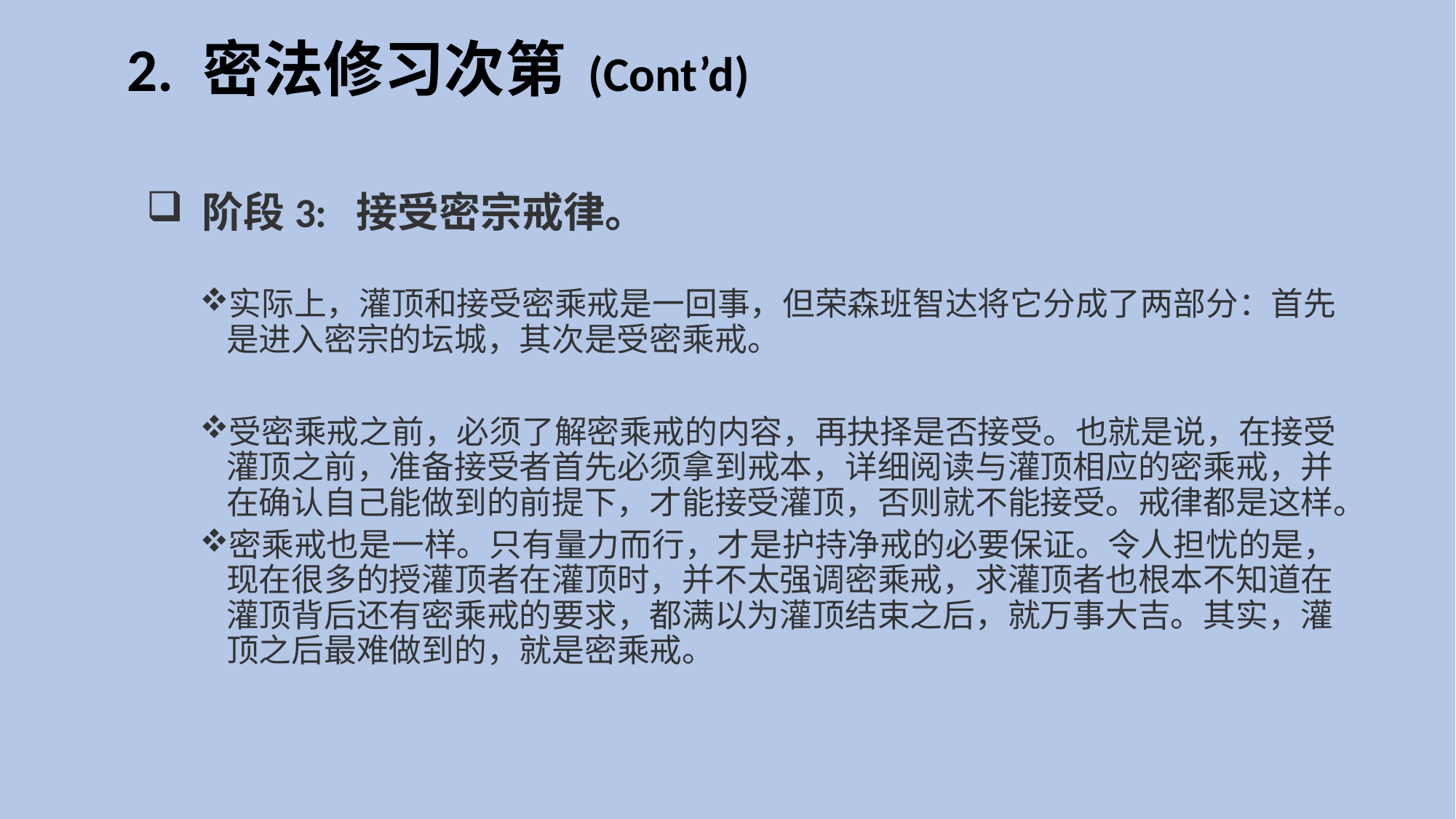

# 2. 密法修习次第 (Cont’d)
 阶段3:  接受密宗戒律。

实际上，灌顶和接受密乘戒是一回事，但荣森班智达将它分成了两部分：首先是进入密宗的坛城，其次是受密乘戒。

受密乘戒之前，必须了解密乘戒的内容，再抉择是否接受。也就是说，在接受灌顶之前，准备接受者首先必须拿到戒本，详细阅读与灌顶相应的密乘戒，并在确认自己能做到的前提下，才能接受灌顶，否则就不能接受。戒律都是这样。
密乘戒也是一样。只有量力而行，才是护持净戒的必要保证。令人担忧的是，现在很多的授灌顶者在灌顶时，并不太强调密乘戒，求灌顶者也根本不知道在灌顶背后还有密乘戒的要求，都满以为灌顶结束之后，就万事大吉。其实，灌顶之后最难做到的，就是密乘戒。